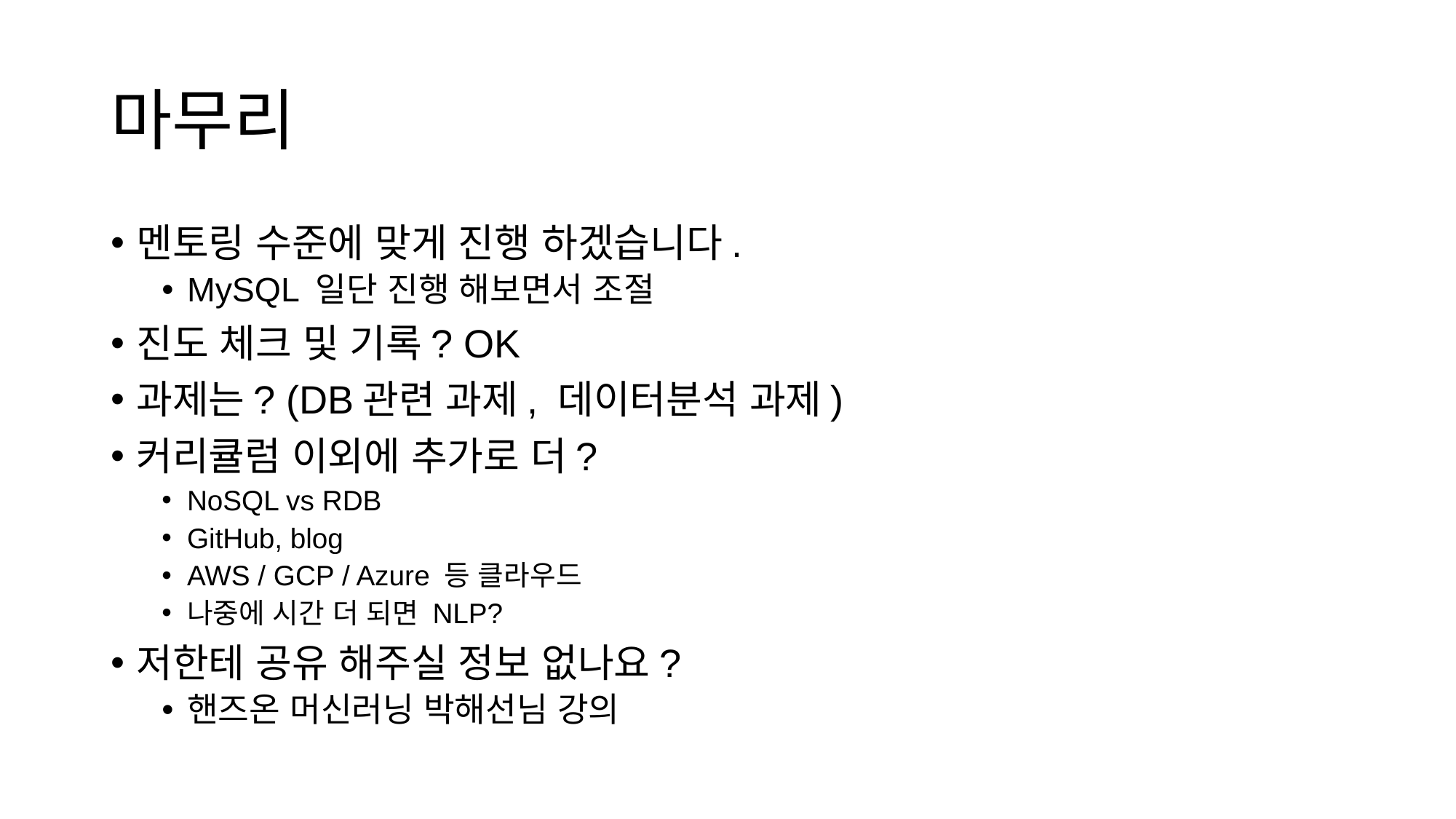

# 마무리
멘토링 수준에 맞게 진행 하겠습니다.
MySQL 일단 진행 해보면서 조절
진도 체크 및 기록? OK
과제는? (DB관련 과제, 데이터분석 과제)
커리큘럼 이외에 추가로 더?
NoSQL vs RDB
GitHub, blog
AWS / GCP / Azure 등 클라우드
나중에 시간 더 되면 NLP?
저한테 공유 해주실 정보 없나요?
핸즈온 머신러닝 박해선님 강의